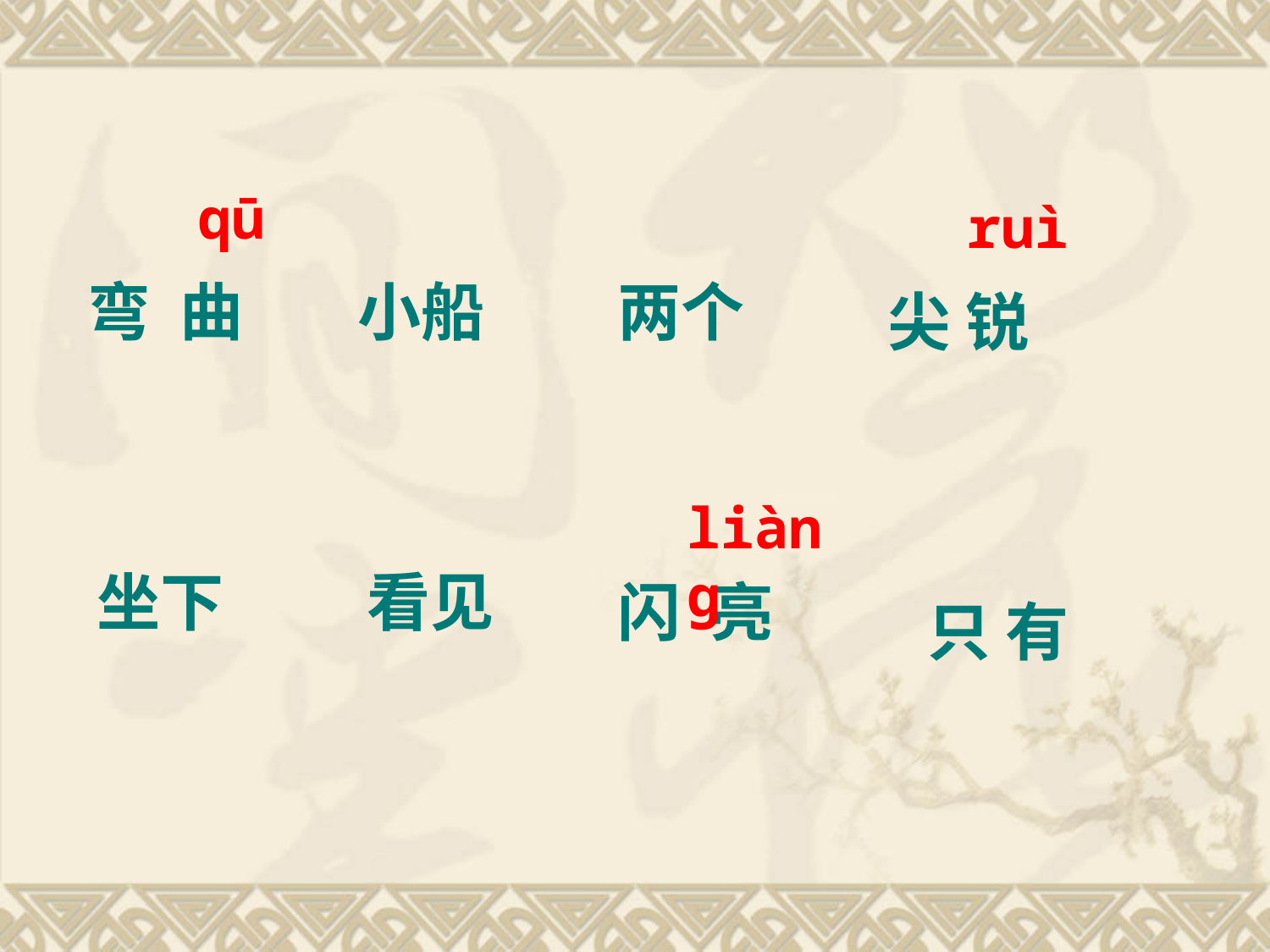

qū

ruì
弯  曲
小船
两个
尖 锐
liànɡ
坐下
看见
闪  亮
只 有